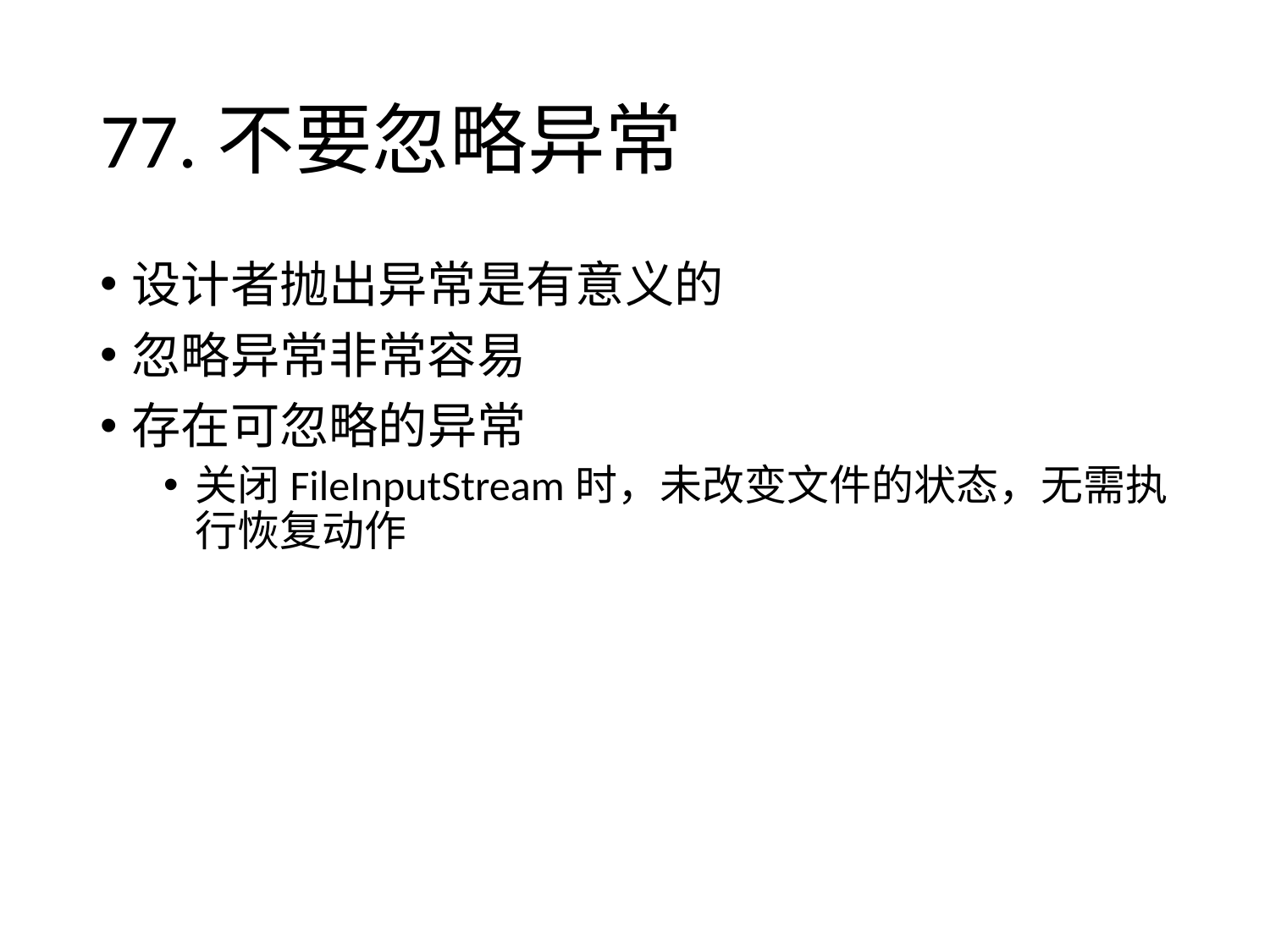

# 77.不要忽略异常
设计者抛出异常是有意义的
忽略异常非常容易
存在可忽略的异常
关闭FileInputStream时，未改变文件的状态，无需执行恢复动作